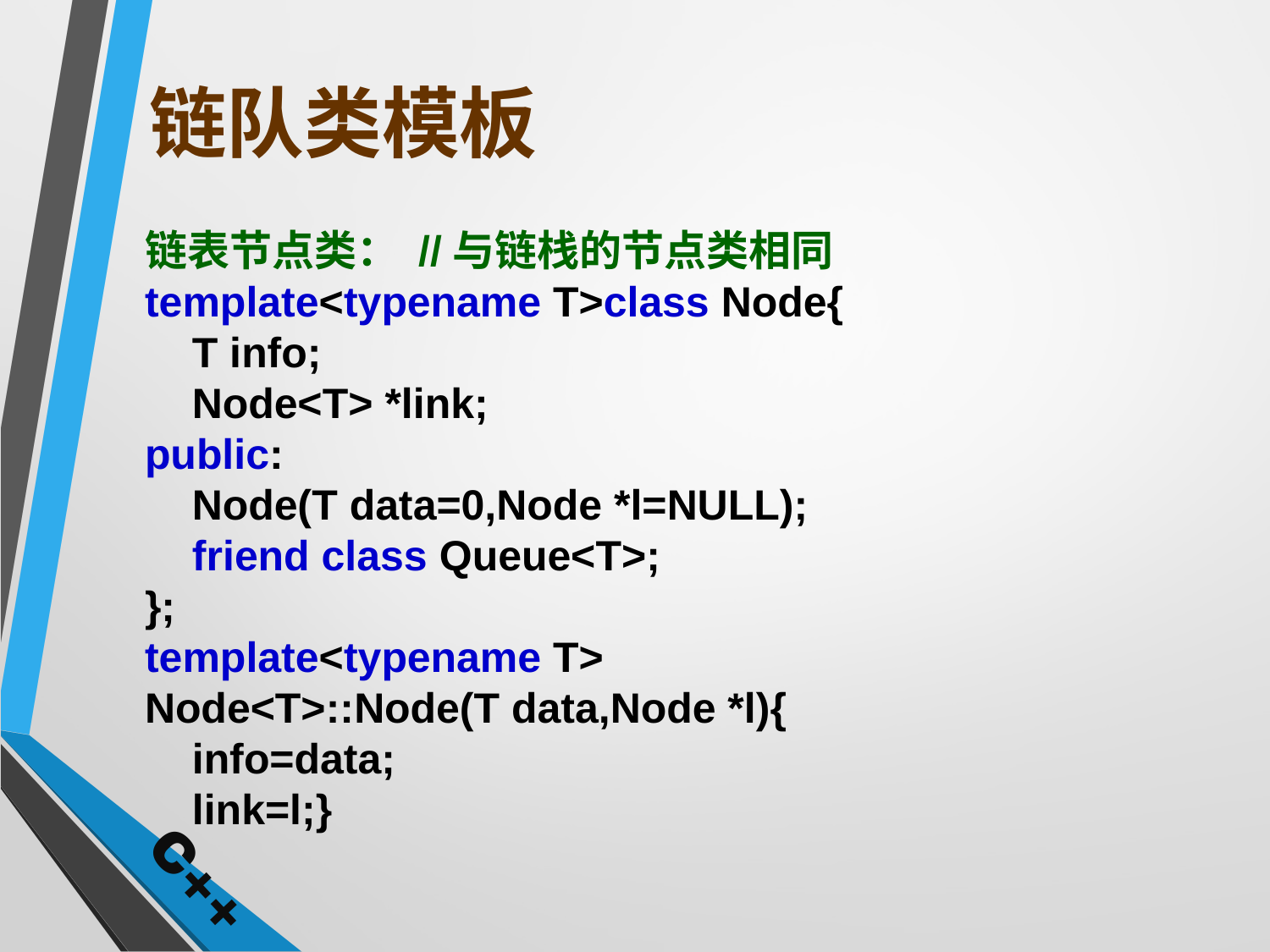

# 链队类模板
链表节点类： //与链栈的节点类相同
template<typename T>class Node{
    T info;
    Node<T> *link;
public:
    Node(T data=0,Node *l=NULL);
    friend class Queue<T>;
};
template<typename T>
Node<T>::Node(T data,Node *l){
    info=data;
    link=l;}